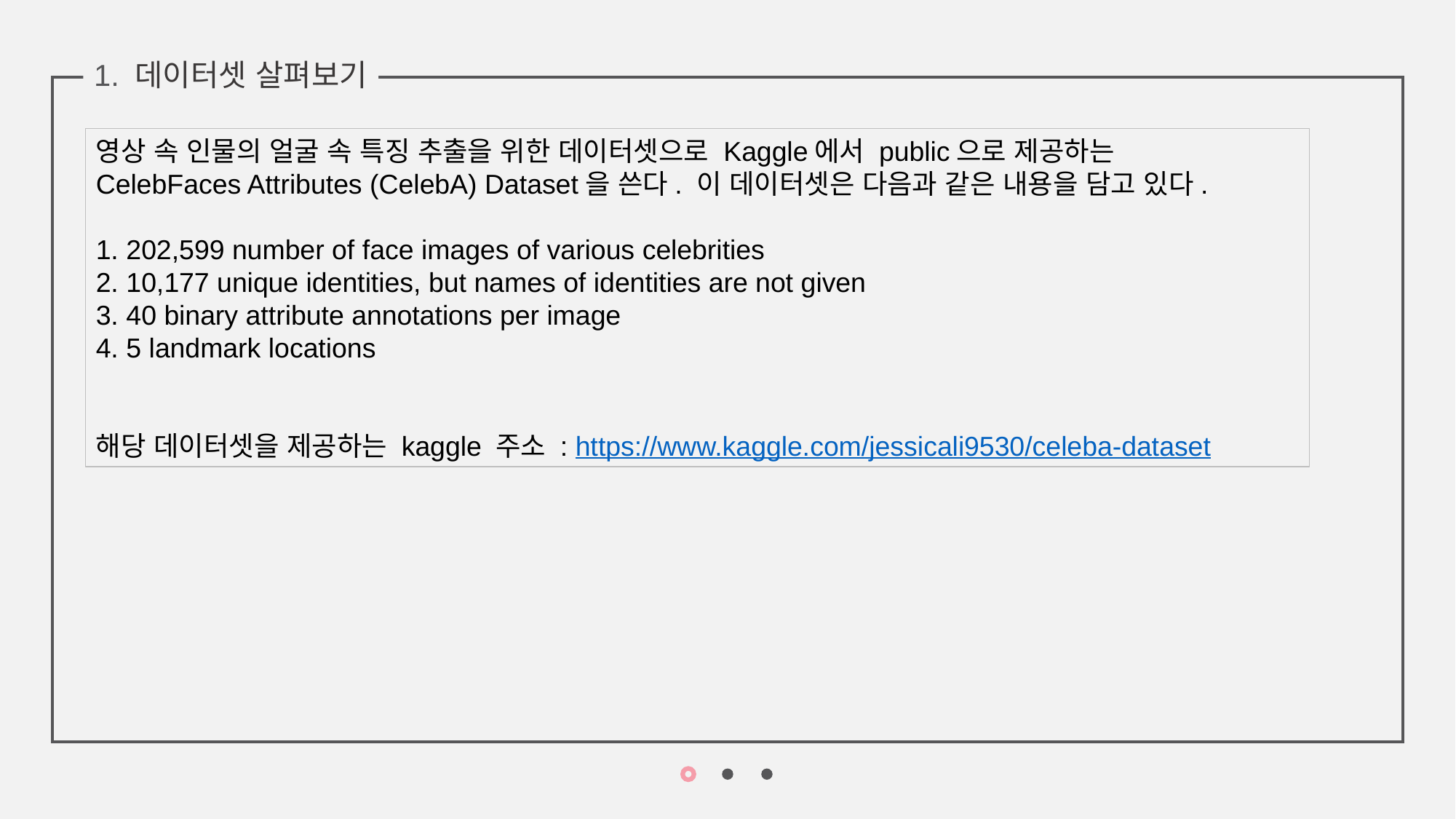

1. 데이터셋 살펴보기

영상 속 인물의 얼굴 속 특징 추출을 위한 데이터셋으로 Kaggle에서 public으로 제공하는
CelebFaces Attributes (CelebA) Dataset을 쓴다. 이 데이터셋은 다음과 같은 내용을 담고 있다.

1. 202,599 number of face images of various celebrities
2. 10,177 unique identities, but names of identities are not given
3. 40 binary attribute annotations per image
4. 5 landmark locations

해당 데이터셋을 제공하는 kaggle 주소 : https://www.kaggle.com/jessicali9530/celeba-dataset